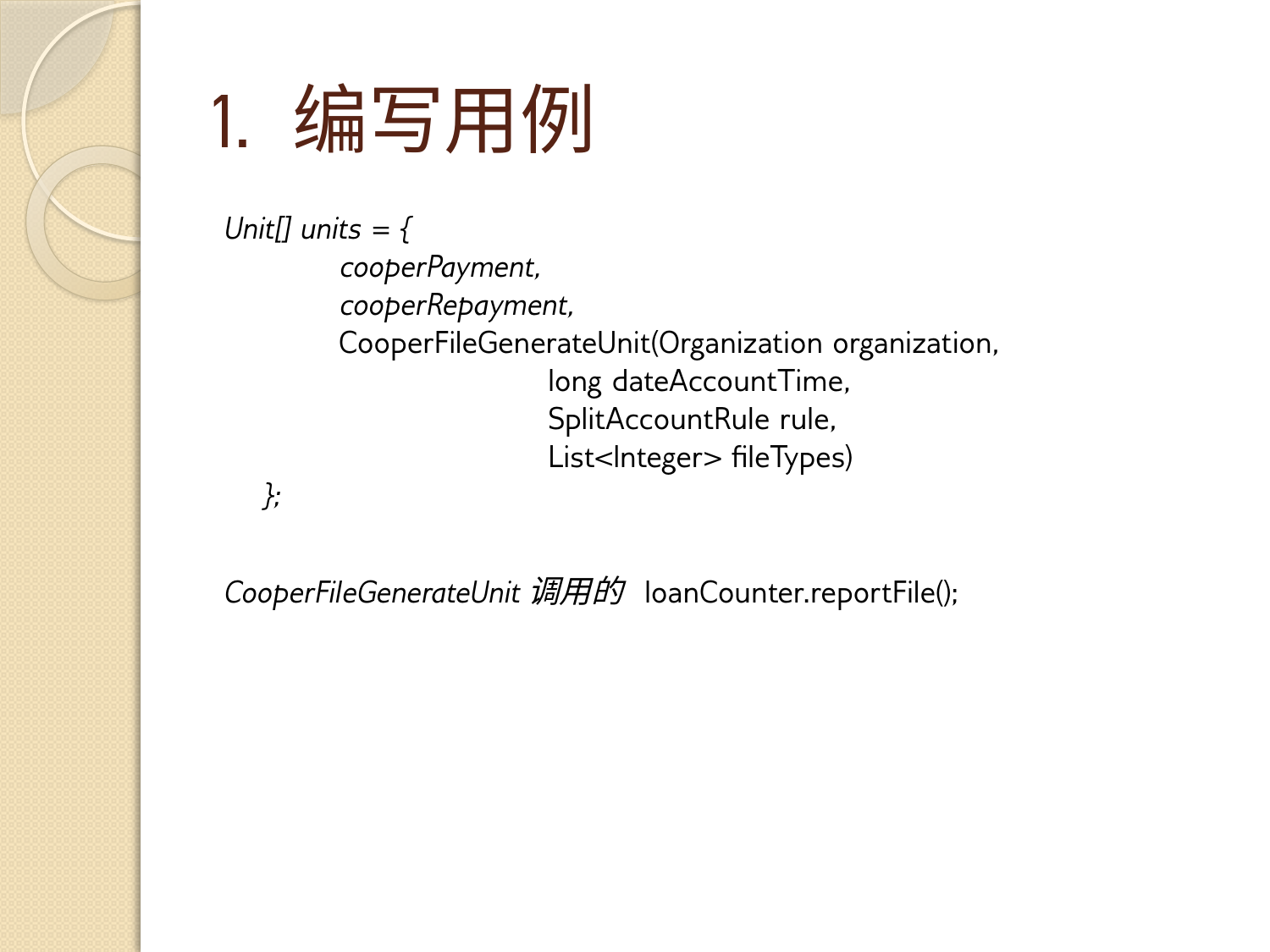

# 1. 编写用例
Unit[] units = {
        cooperPayment,
        cooperRepayment,
        CooperFileGenerateUnit(Organization organization,
                              long dateAccountTime,
                              SplitAccountRule rule,
                              List<Integer> fileTypes)
};

CooperFileGenerateUnit调用的  loanCounter.reportFile();